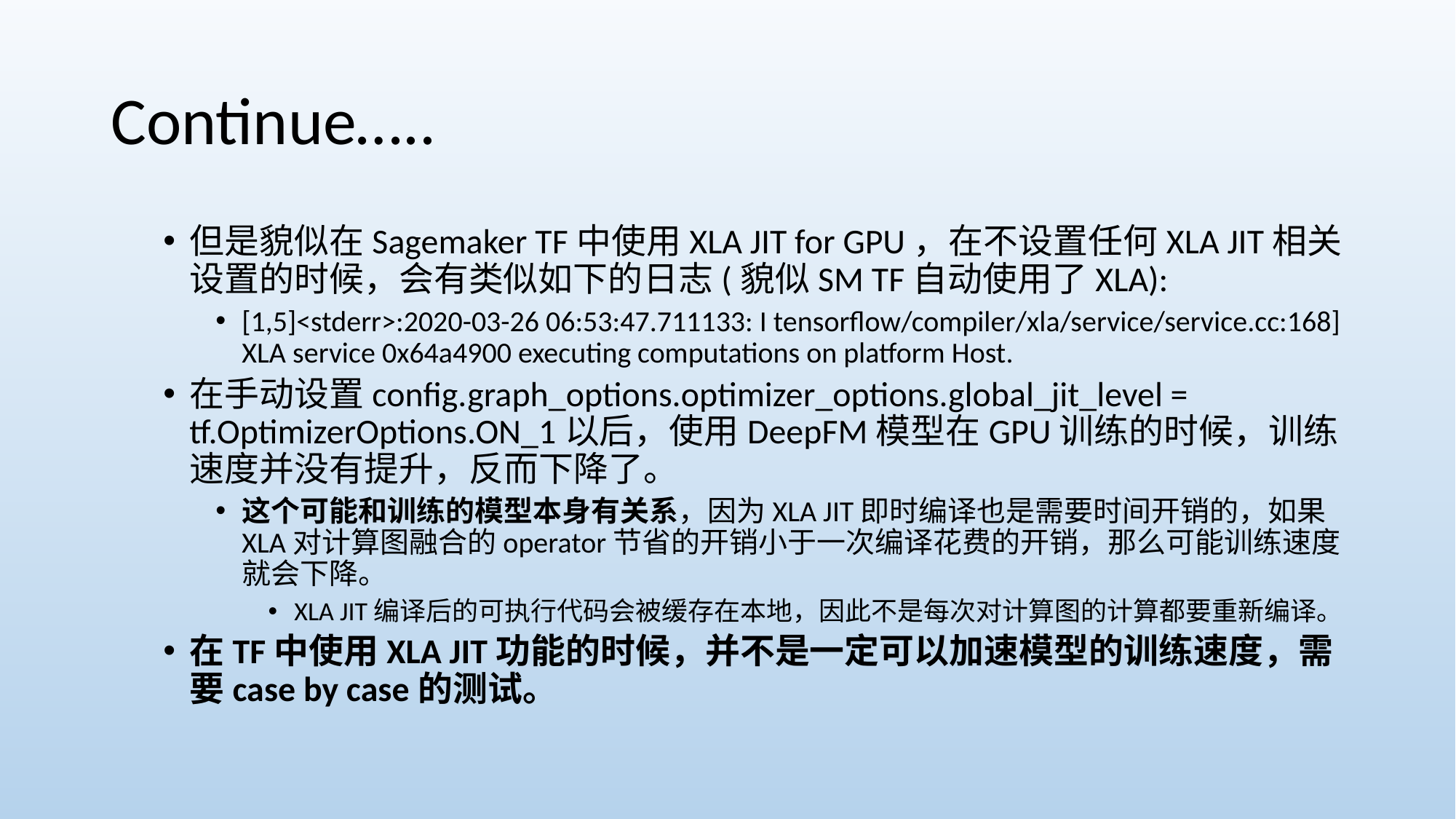

# Continue…..
但是貌似在Sagemaker TF中使用XLA JIT for GPU，在不设置任何XLA JIT相关设置的时候，会有类似如下的日志(貌似SM TF自动使用了XLA):
[1,5]<stderr>:2020-03-26 06:53:47.711133: I tensorflow/compiler/xla/service/service.cc:168] XLA service 0x64a4900 executing computations on platform Host.
在手动设置config.graph_options.optimizer_options.global_jit_level = tf.OptimizerOptions.ON_1以后，使用DeepFM模型在GPU训练的时候，训练速度并没有提升，反而下降了。
这个可能和训练的模型本身有关系，因为XLA JIT即时编译也是需要时间开销的，如果XLA对计算图融合的operator节省的开销小于一次编译花费的开销，那么可能训练速度就会下降。
XLA JIT编译后的可执行代码会被缓存在本地，因此不是每次对计算图的计算都要重新编译。
在TF中使用XLA JIT功能的时候，并不是一定可以加速模型的训练速度，需要case by case的测试。